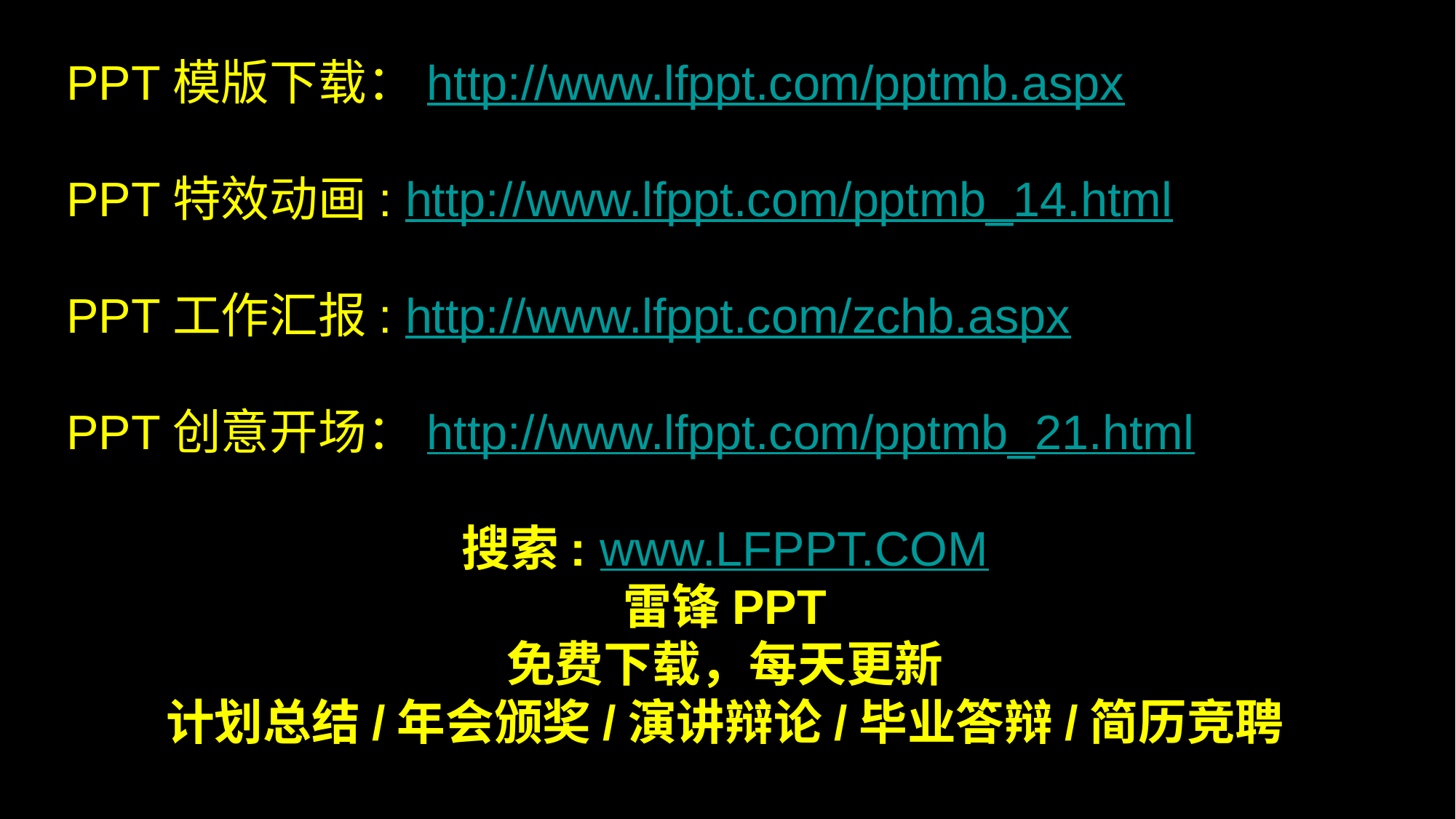

PPT模版下载：http://www.lfppt.com/pptmb.aspx

PPT特效动画: http://www.lfppt.com/pptmb_14.html

PPT工作汇报: http://www.lfppt.com/zchb.aspx

PPT创意开场：http://www.lfppt.com/pptmb_21.html

搜索: www.LFPPT.COM
雷锋PPT
免费下载，每天更新
计划总结/年会颁奖/演讲辩论/毕业答辩/简历竞聘